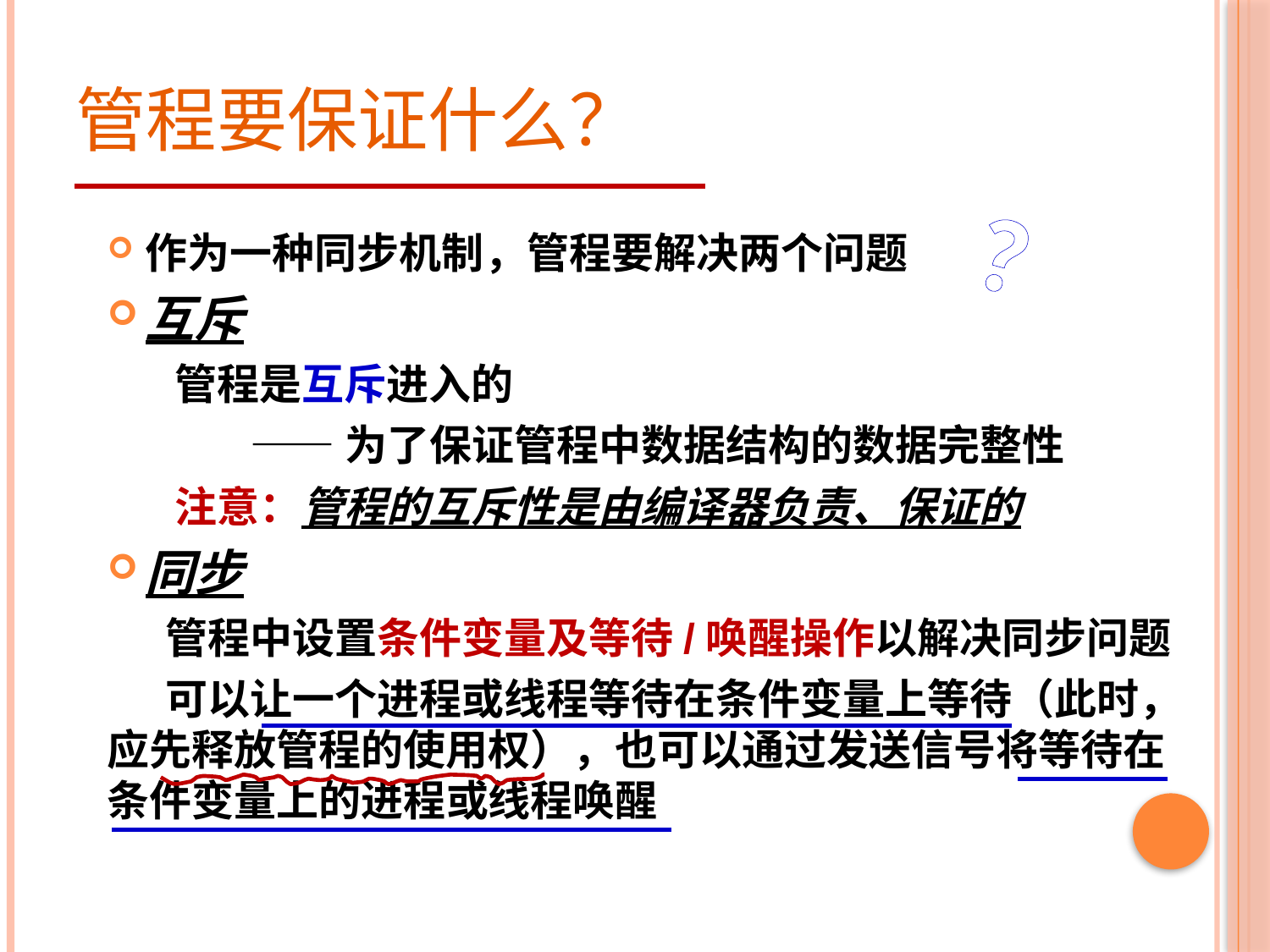

# 管程要保证什么？
？
作为一种同步机制，管程要解决两个问题
互斥
      管程是互斥进入的
               ——为了保证管程中数据结构的数据完整性
      注意：管程的互斥性是由编译器负责、保证的
同步
     管程中设置条件变量及等待/唤醒操作以解决同步问题
     可以让一个进程或线程等待在条件变量上等待（此时，应先释放管程的使用权），也可以通过发送信号将等待在条件变量上的进程或线程唤醒